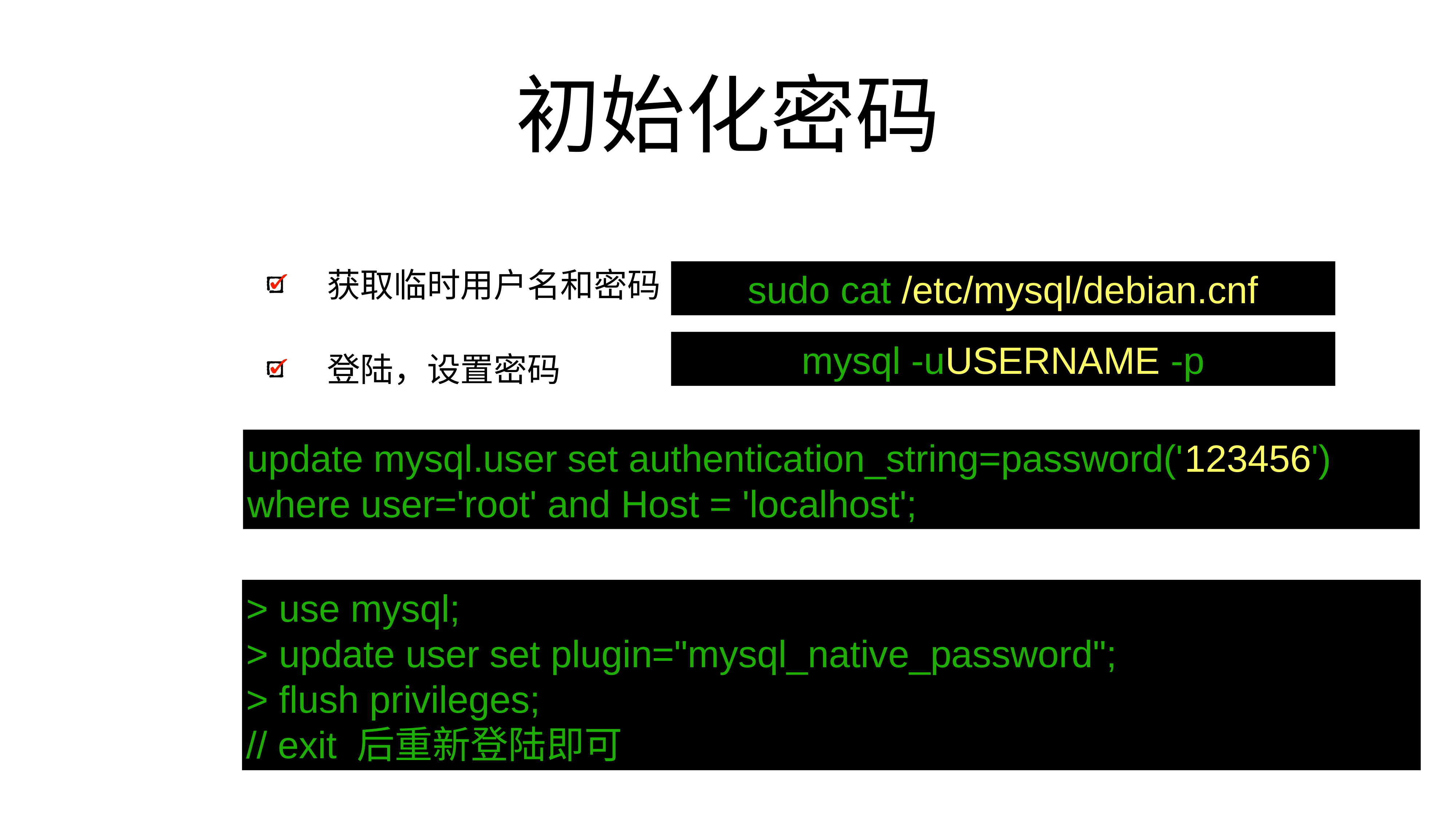

# 初始化密码
获取临时用户名和密码
登陆，设置密码
sudo cat /etc/mysql/debian.cnf
mysql -uUSERNAME -p
update mysql.user set authentication_string=password('123456') where user='root' and Host = 'localhost';
> use mysql;
> update user set plugin="mysql_native_password";
> flush privileges;
// exit 后重新登陆即可